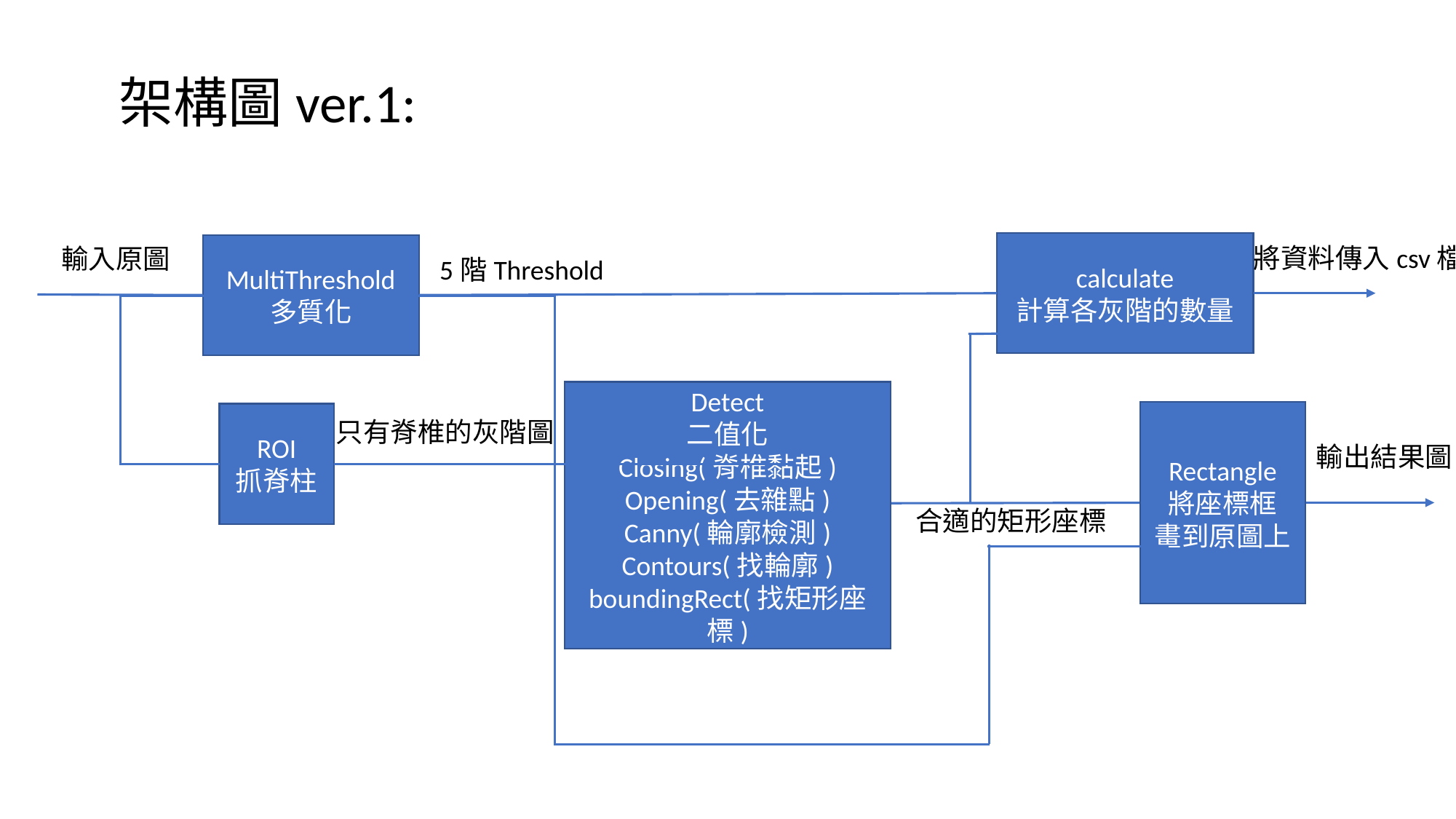

架構圖ver.1:
calculate
計算各灰階的數量
MultiThreshold
多質化
將資料傳入csv檔
輸入原圖
5階Threshold

Detect
二值化
Closing(脊椎黏起)
Opening(去雜點)
Canny(輪廓檢測)
Contours(找輪廓)
boundingRect(找矩形座標)
Rectangle
將座標框
畫到原圖上
ROI
抓脊柱
只有脊椎的灰階圖
輸出結果圖
合適的矩形座標